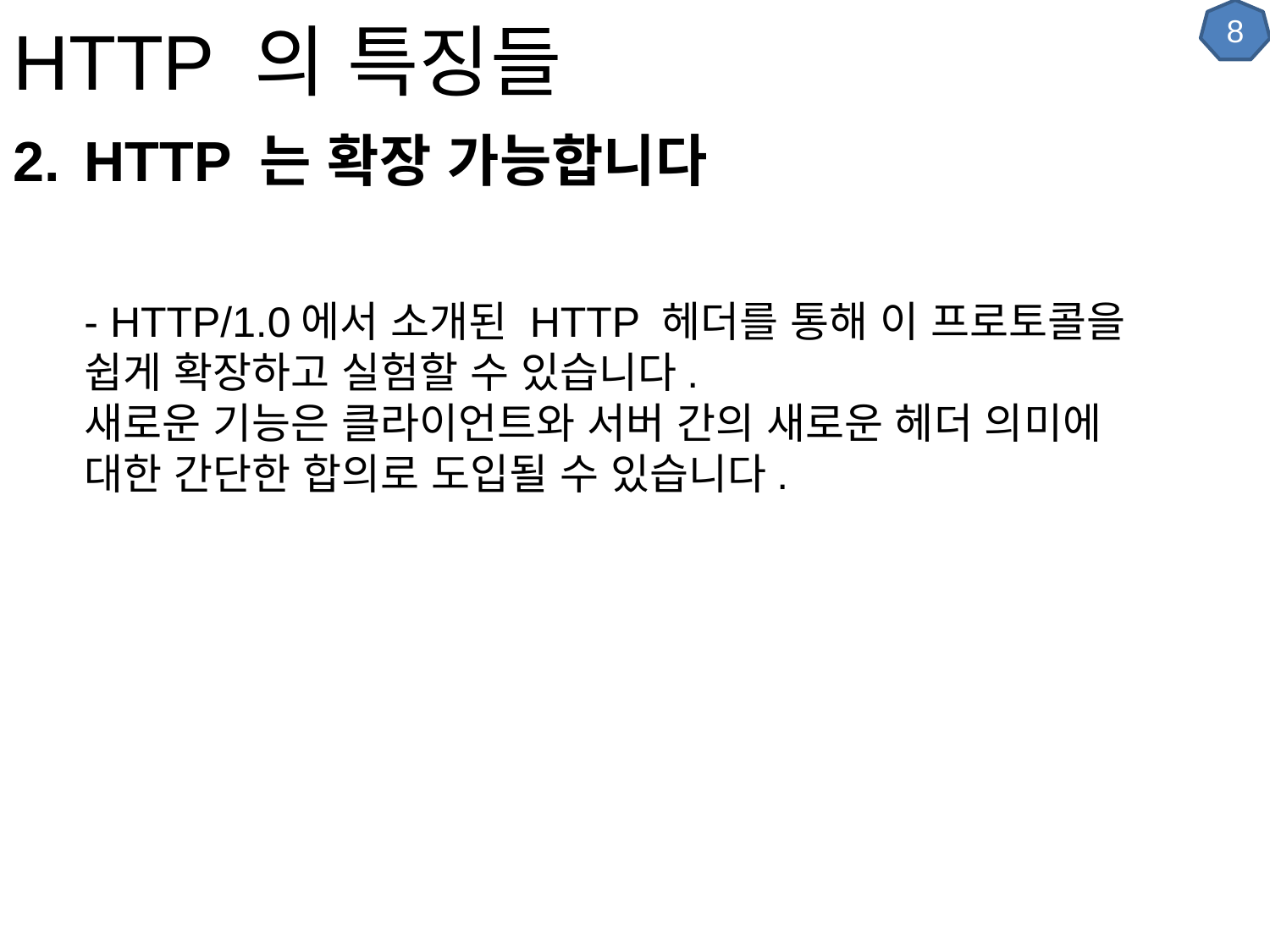

# HTTP 의 특징들
8
HTTP 는 확장 가능합니다
- HTTP/1.0에서 소개된 HTTP 헤더를 통해 이 프로토콜을 쉽게 확장하고 실험할 수 있습니다.
새로운 기능은 클라이언트와 서버 간의 새로운 헤더 의미에 대한 간단한 합의로 도입될 수 있습니다.